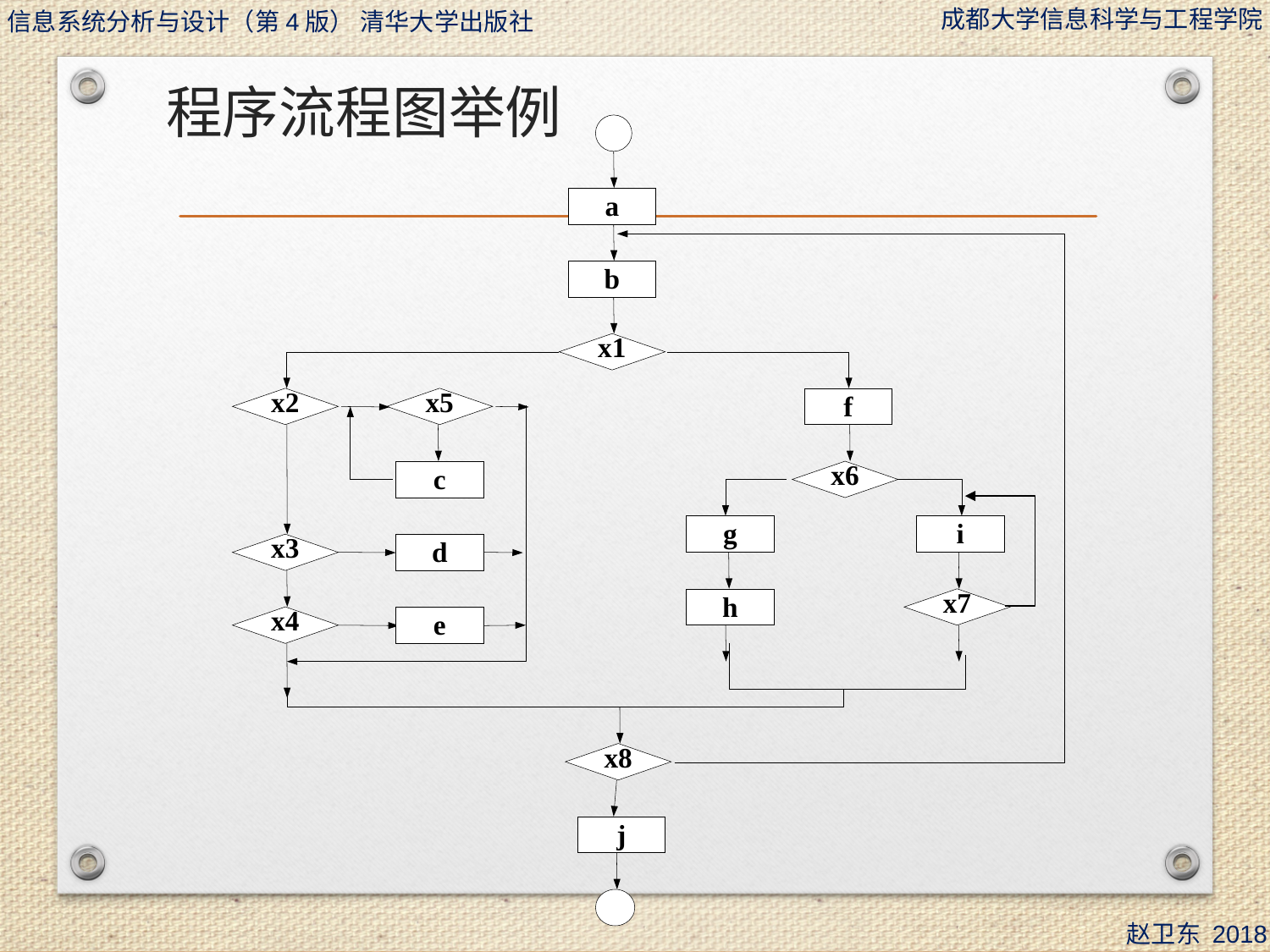

# 程序流程图举例

a

b

x1

x2
x5
f

c
x6

g
i
x3
d

h
x7
x4
e

x8

j